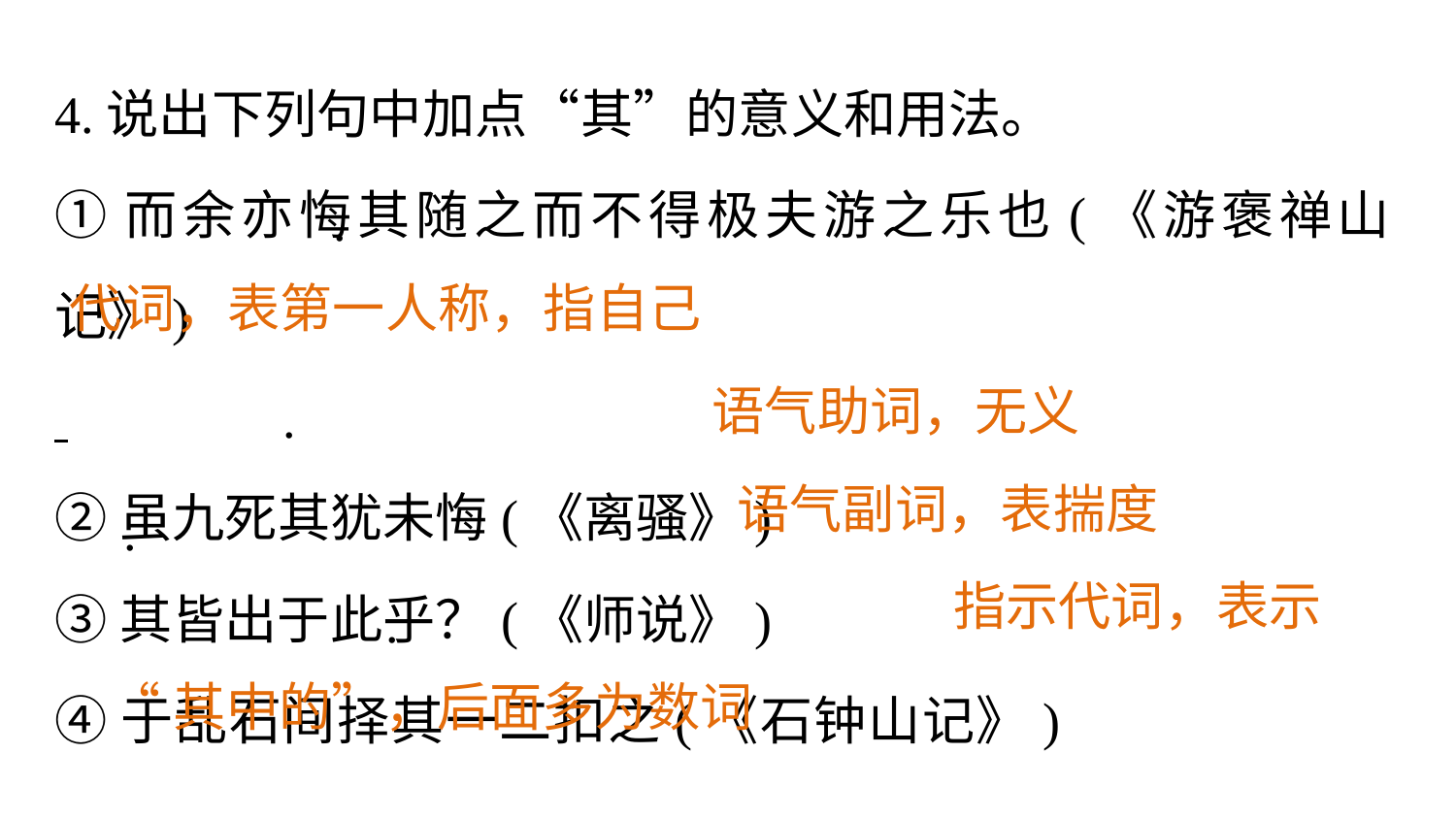

4.说出下列句中加点“其”的意义和用法。
①而余亦悔其随之而不得极夫游之乐也(《游褒禅山记》)

②虽九死其犹未悔(《离骚》)
③其皆出于此乎？(《师说》)
④于乱石间择其一二扣之(《石钟山记》)
.
代词，表第一人称，指自己
语气助词，无义
.
语气副词，表揣度
.
                                                                      指示代词，表示
“其中的”，后面多为数词
.